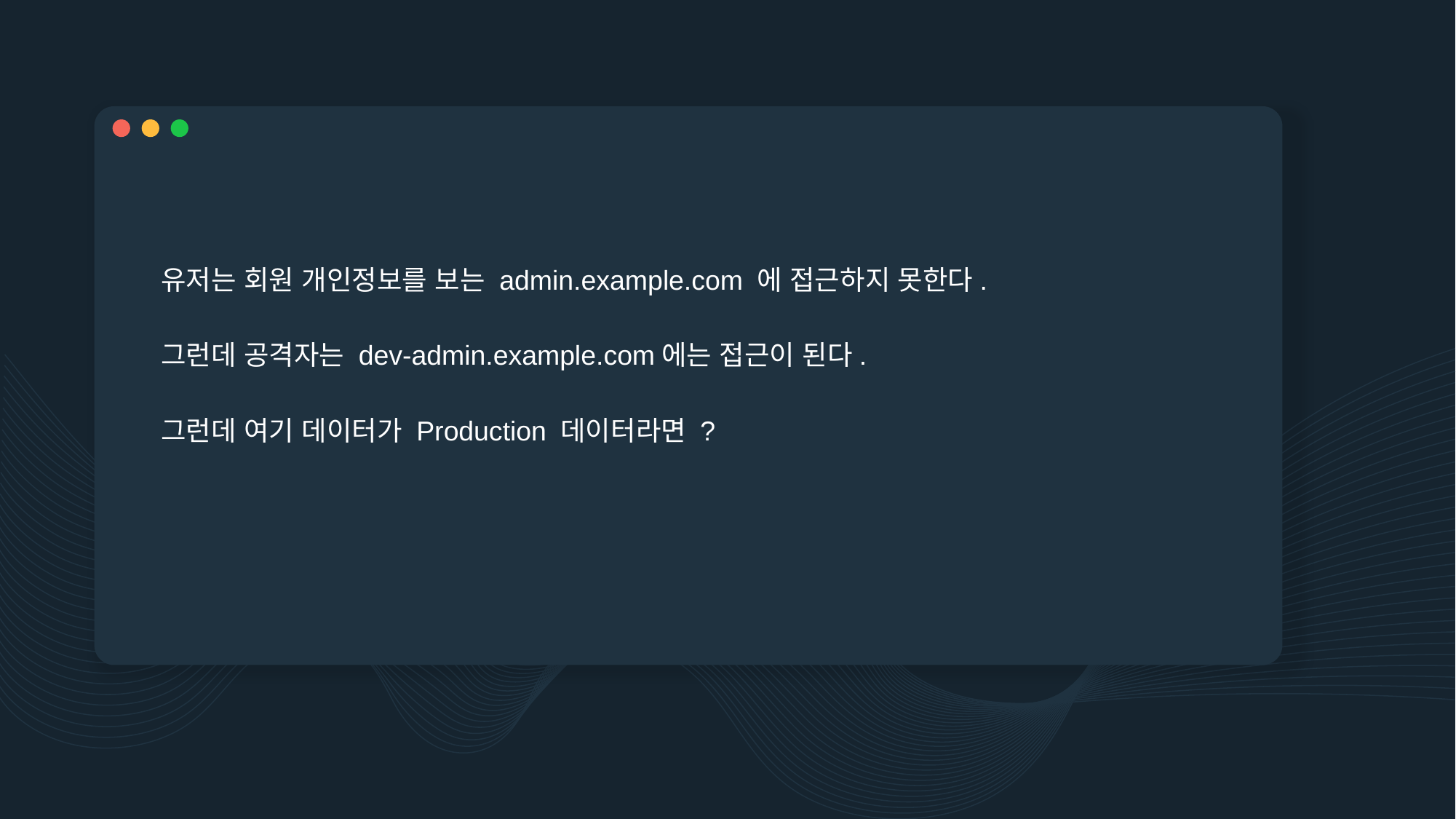

#

유저는 회원 개인정보를 보는 admin.example.com 에 접근하지 못한다.

그런데 공격자는 dev-admin.example.com에는 접근이 된다.

그런데 여기 데이터가 Production 데이터라면 ?